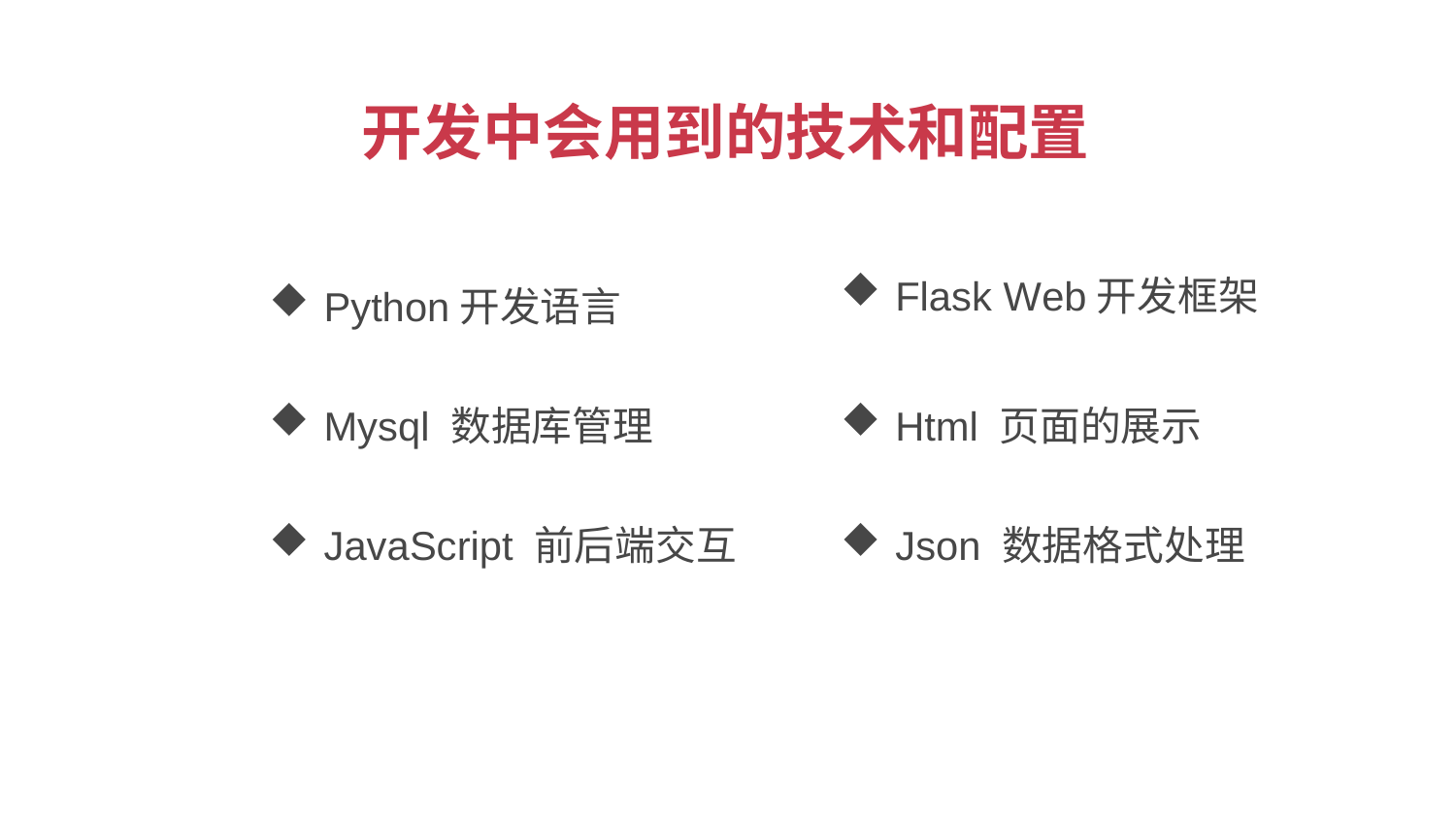

开发中会用到的技术和配置
Flask Web开发框架
Python开发语言
Mysql 数据库管理
Html 页面的展示
JavaScript 前后端交互
Json 数据格式处理